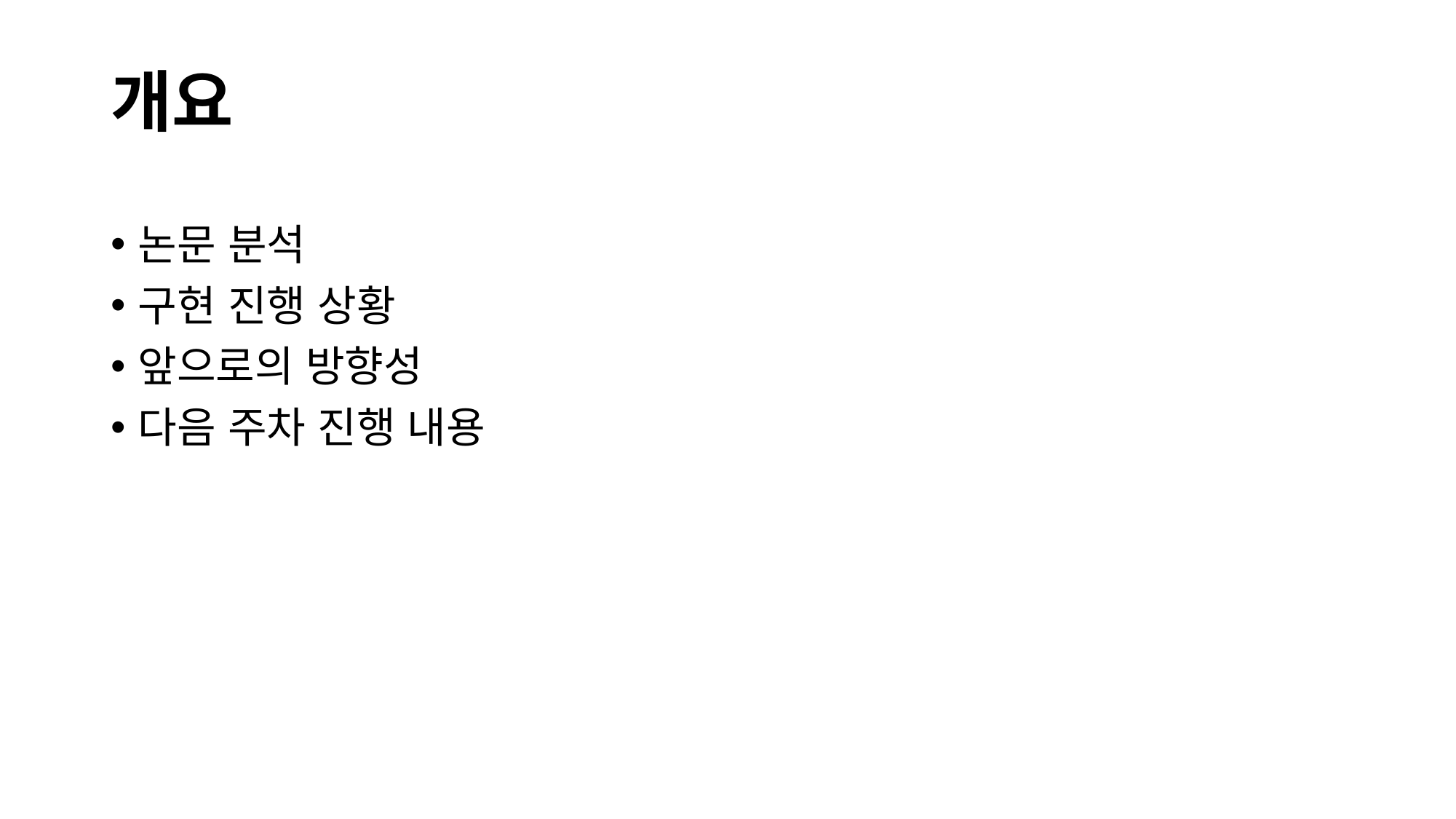

# 개요
논문 분석
구현 진행 상황
앞으로의 방향성
다음 주차 진행 내용